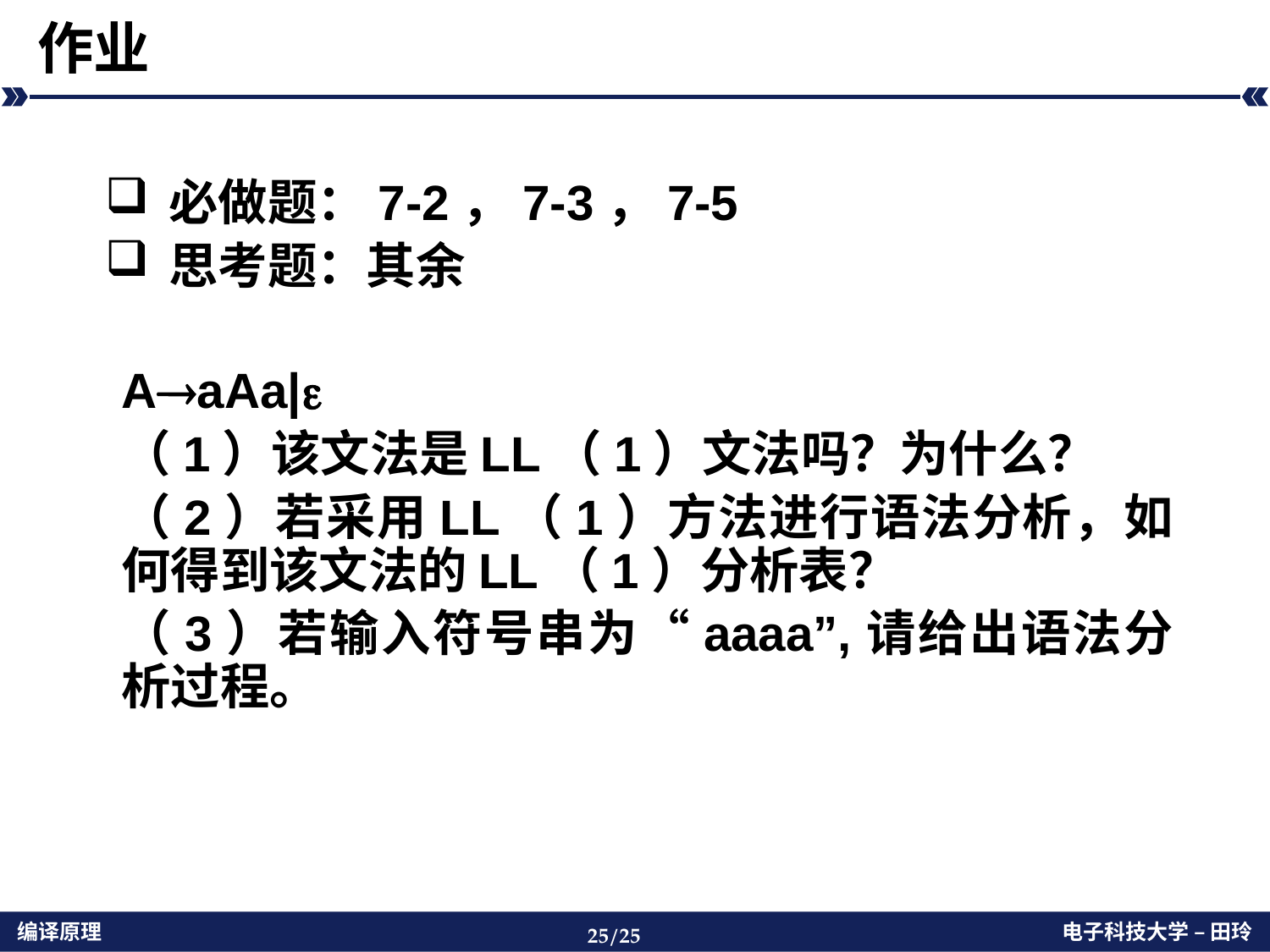

# 作业
必做题：7-2，7-3，7-5
思考题：其余
A→aAa|ε
（1）该文法是LL（1）文法吗？为什么？
（2）若采用LL（1）方法进行语法分析，如何得到该文法的LL（1）分析表？
（3）若输入符号串为“aaaa”,请给出语法分析过程。